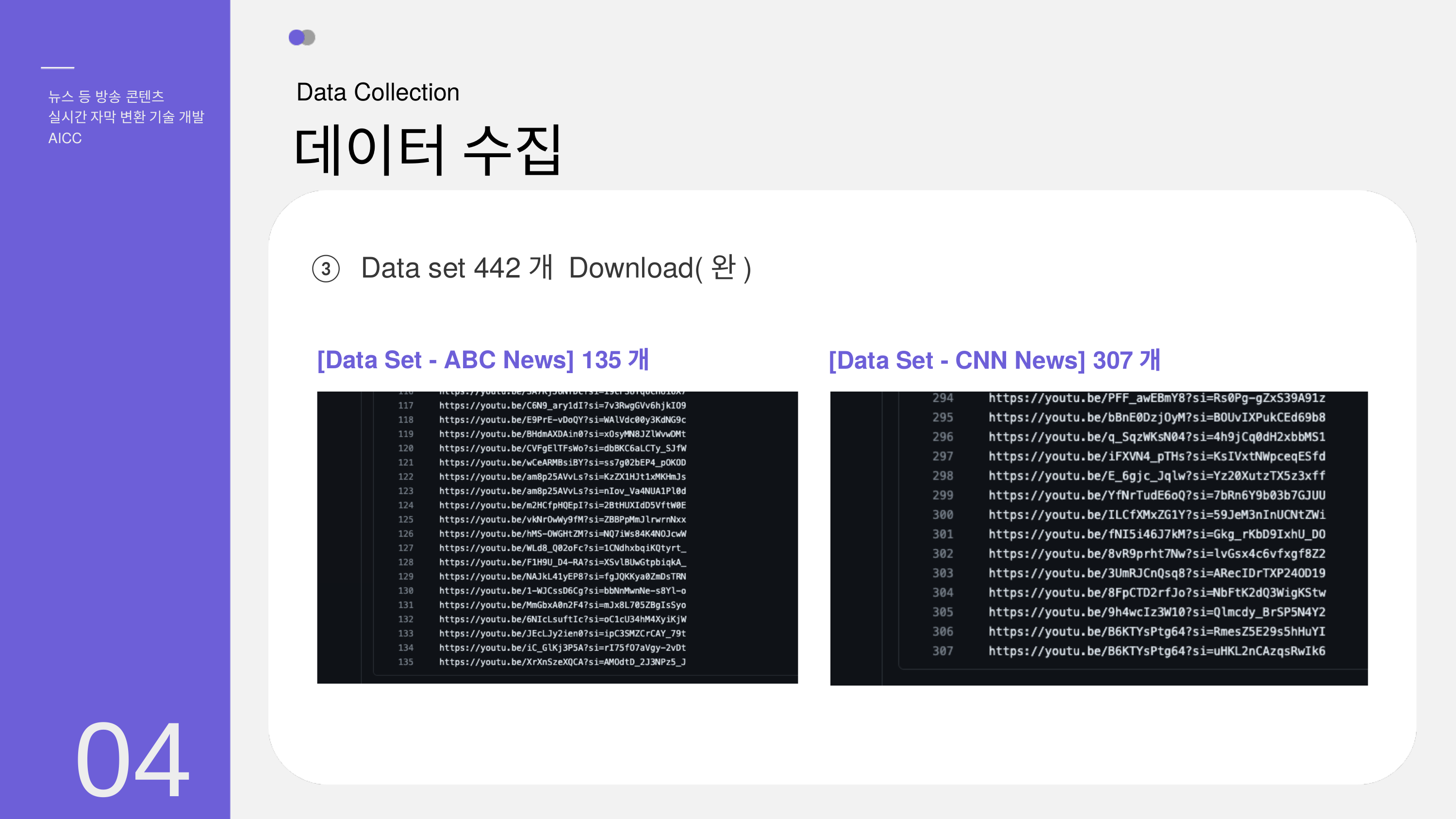

Data Collection
뉴스 등 방송 콘텐츠
실시간 자막 변환 기술 개발
데이터 수집
AICC

③  Data set 442개 Download(완)
[Data Set - ABC News] 135개
[Data Set - CNN News] 307개

04